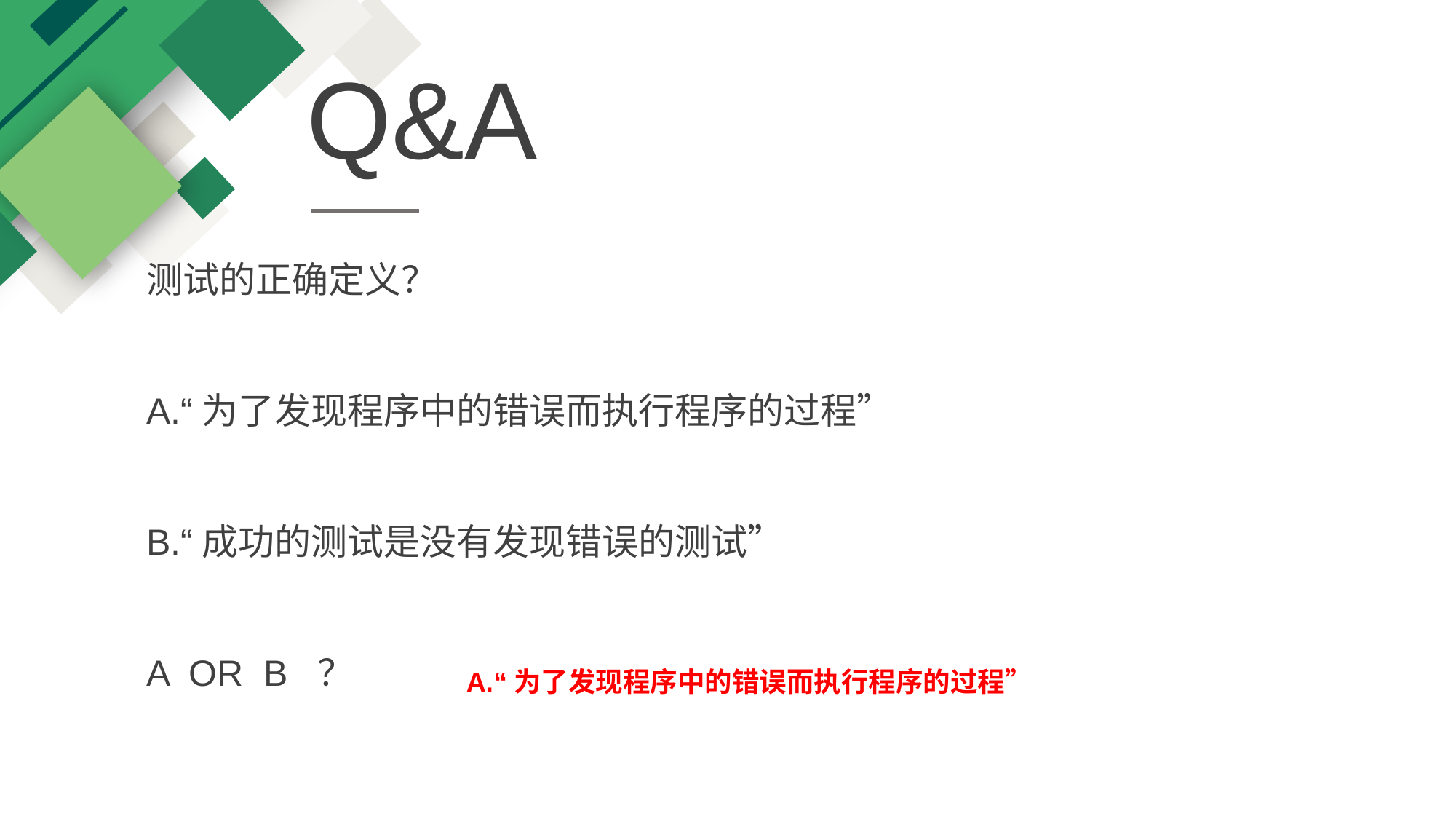

Q&A
测试的正确定义？

A.“为了发现程序中的错误而执行程序的过程”

B.“成功的测试是没有发现错误的测试”

A  OR  B  ？
A.“为了发现程序中的错误而执行程序的过程”